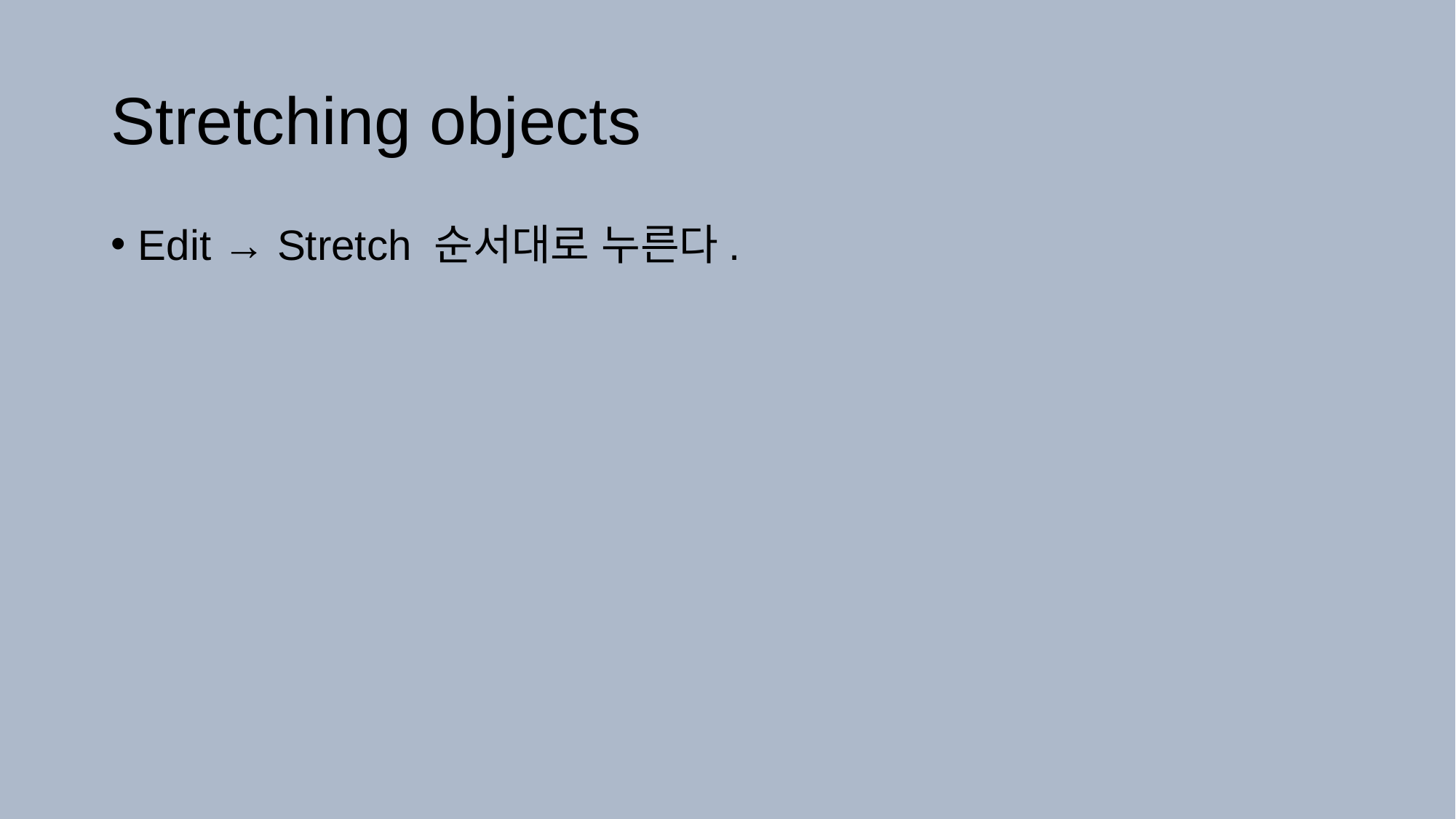

# Stretching objects
Edit → Stretch 순서대로 누른다.